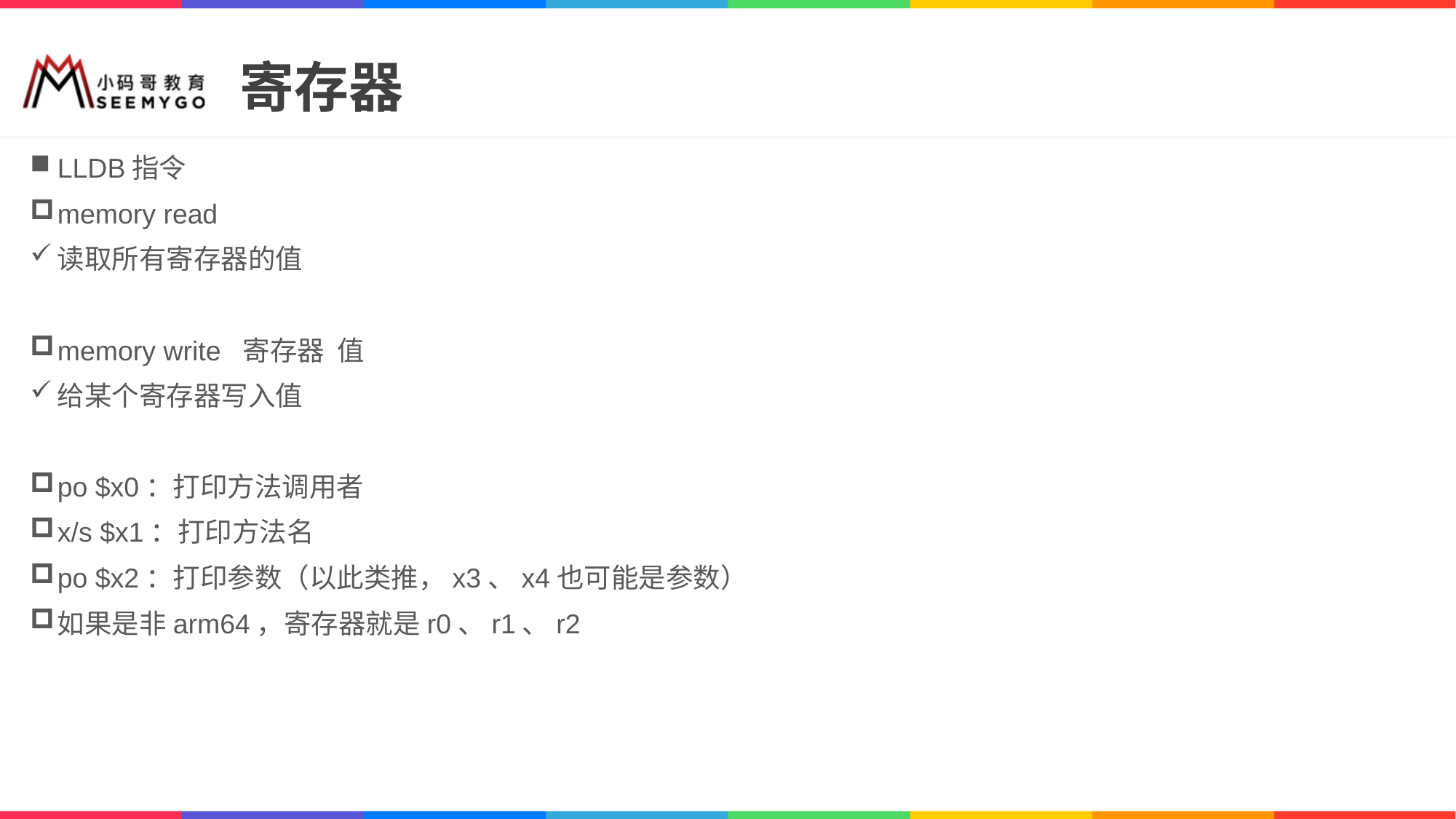

# 寄存器
LLDB指令
memory read
读取所有寄存器的值

memory write  寄存器  值
给某个寄存器写入值

po $x0：打印方法调用者
x/s $x1：打印方法名
po $x2：打印参数（以此类推，x3、x4也可能是参数）
如果是非arm64，寄存器就是r0、r1、r2